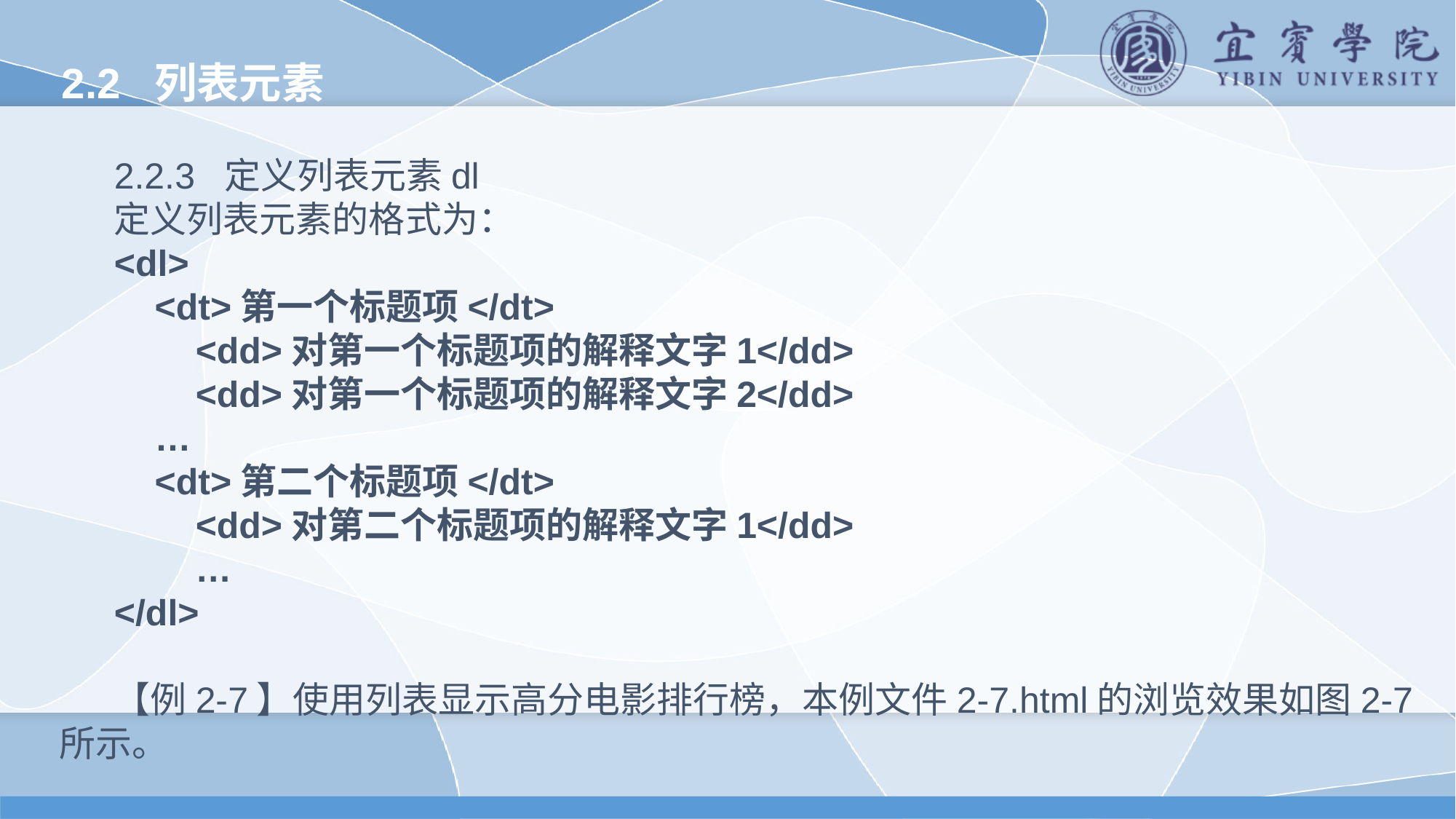

2.2  列表元素
2.2.3  定义列表元素dl
定义列表元素的格式为：
<dl>
    <dt>第一个标题项</dt>
        <dd>对第一个标题项的解释文字1</dd>
        <dd>对第一个标题项的解释文字2</dd>
    …
    <dt>第二个标题项</dt>
        <dd>对第二个标题项的解释文字1</dd>
        …
</dl>

【例2-7】使用列表显示高分电影排行榜，本例文件2-7.html的浏览效果如图2-7所示。